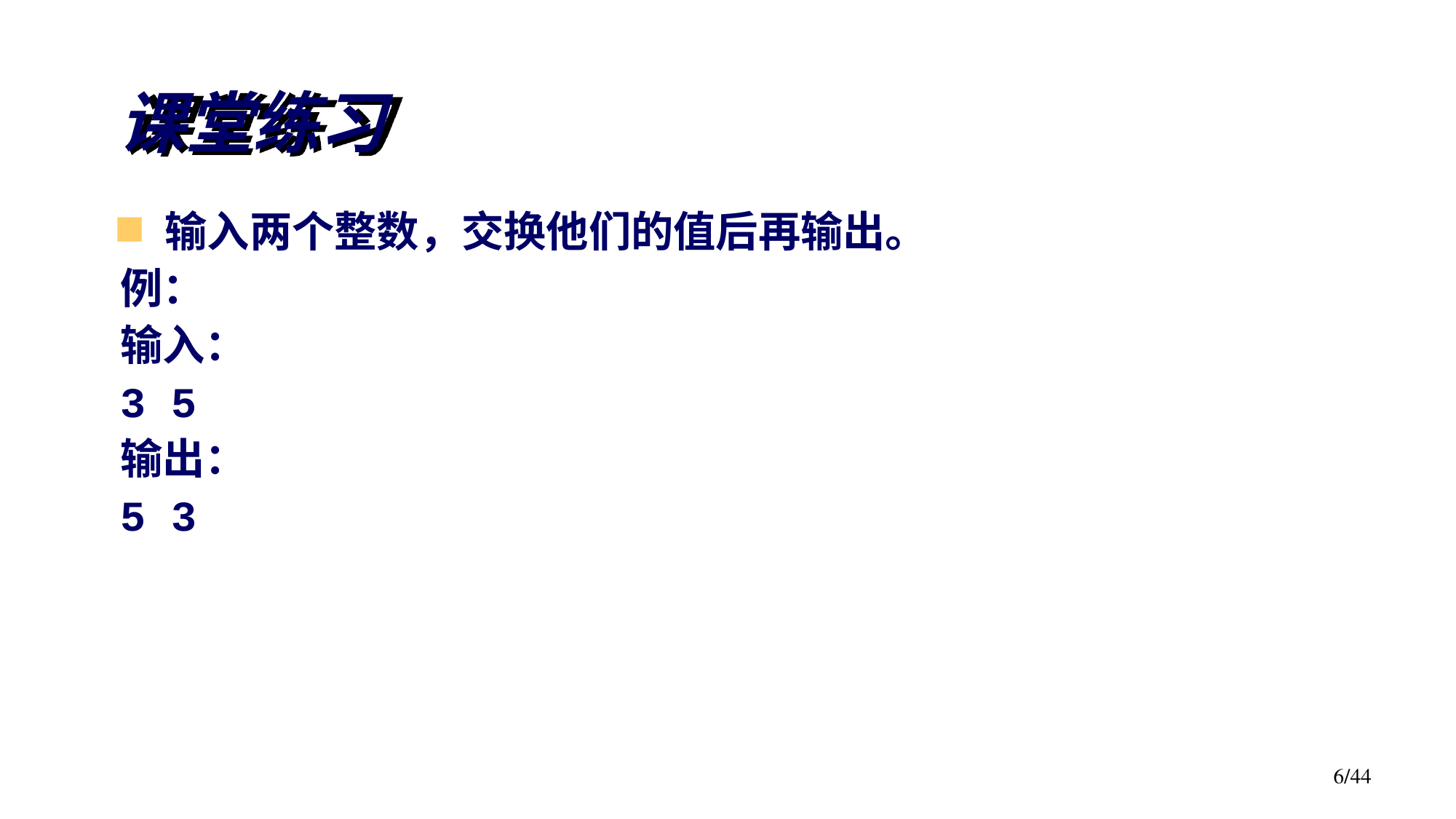

# 课堂练习
输入两个整数，交换他们的值后再输出。
例：
输入：
3 5
输出：
5 3